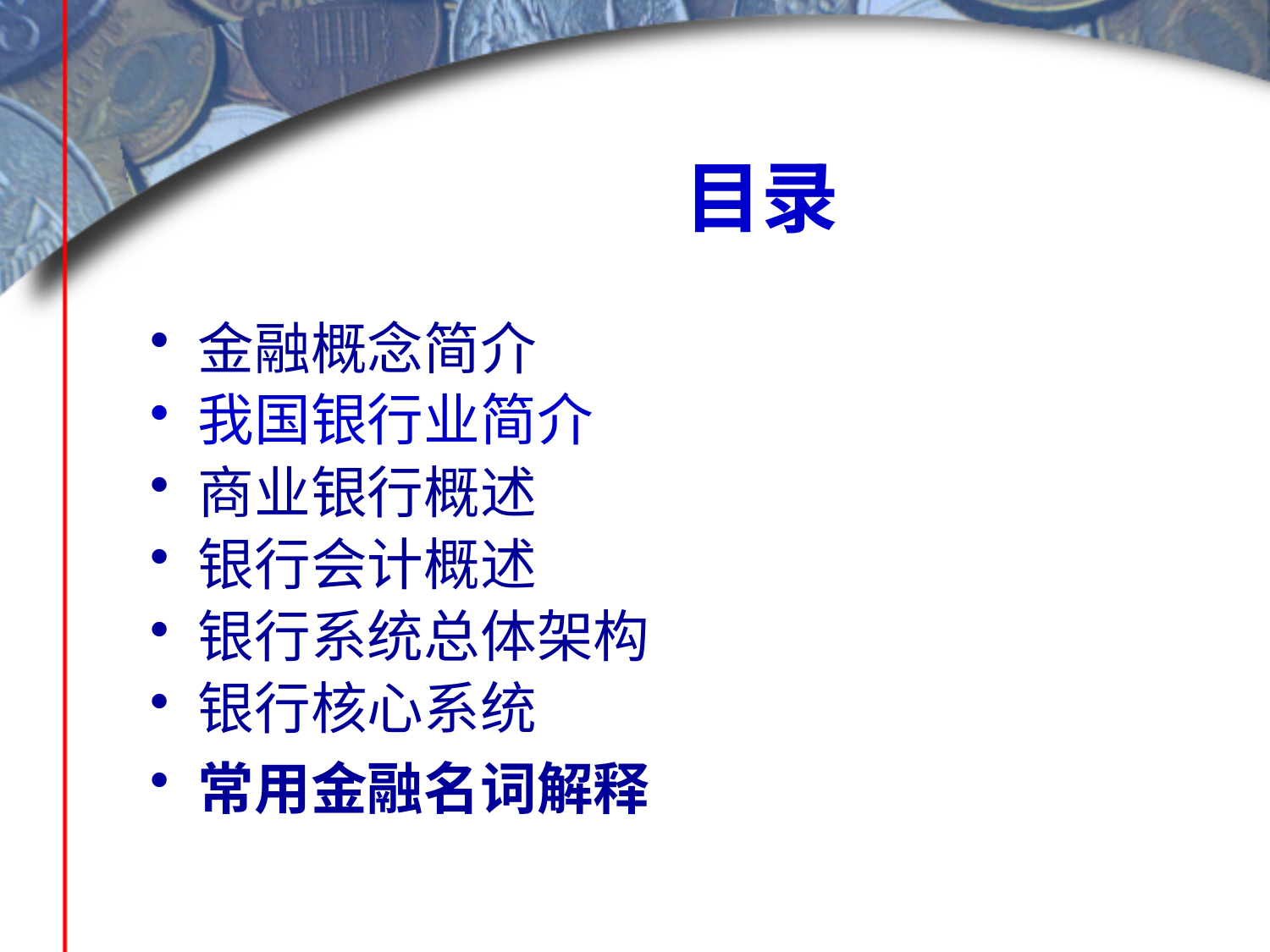

# 目录
金融概念简介
我国银行业简介
商业银行概述
银行会计概述
银行系统总体架构
银行核心系统
常用金融名词解释